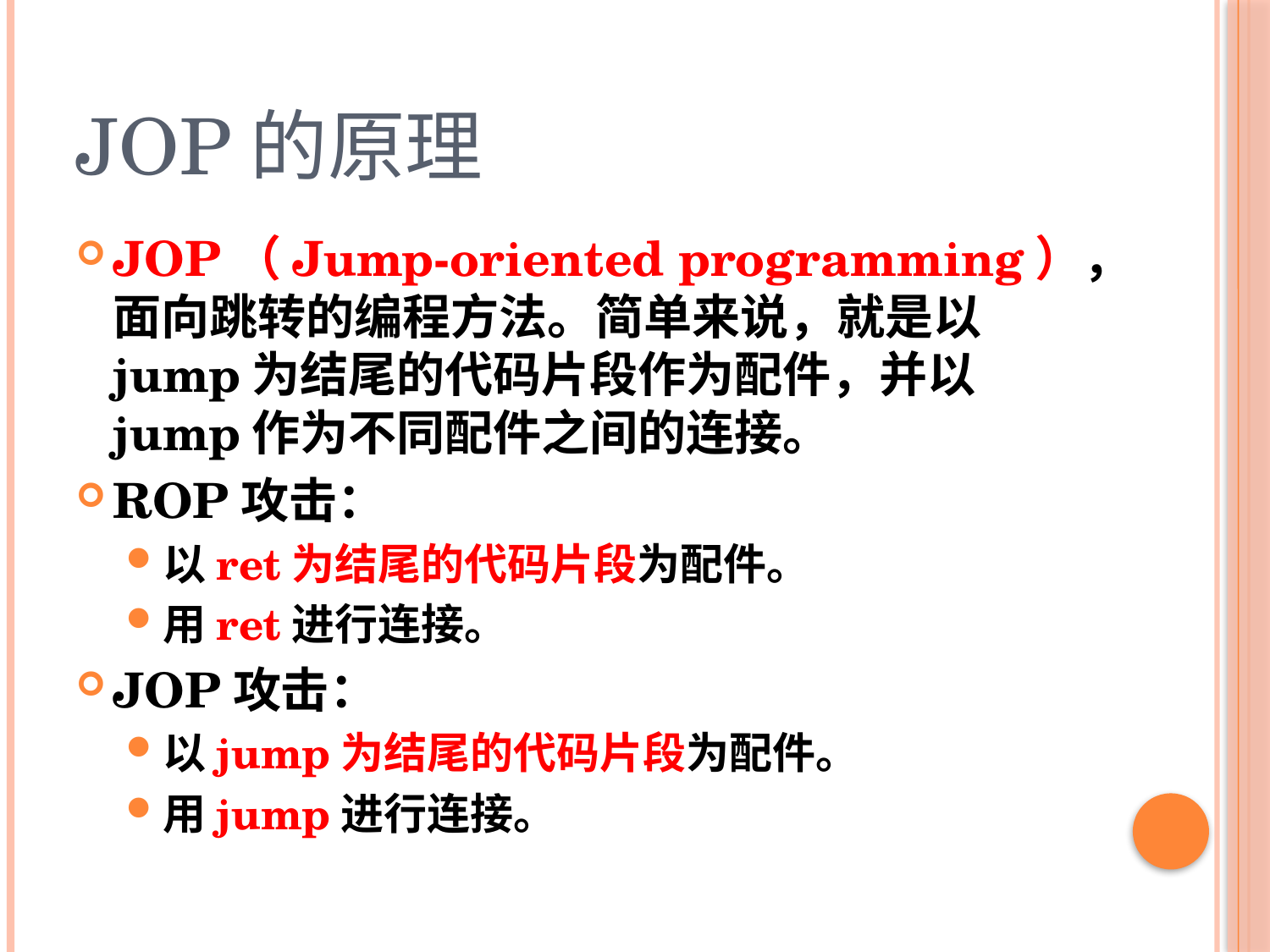

# JOP的原理
JOP（Jump-oriented programming），面向跳转的编程方法。简单来说，就是以jump为结尾的代码片段作为配件，并以jump作为不同配件之间的连接。
ROP攻击：
以ret为结尾的代码片段为配件。
用ret进行连接。
JOP攻击：
以jump为结尾的代码片段为配件。
用jump进行连接。